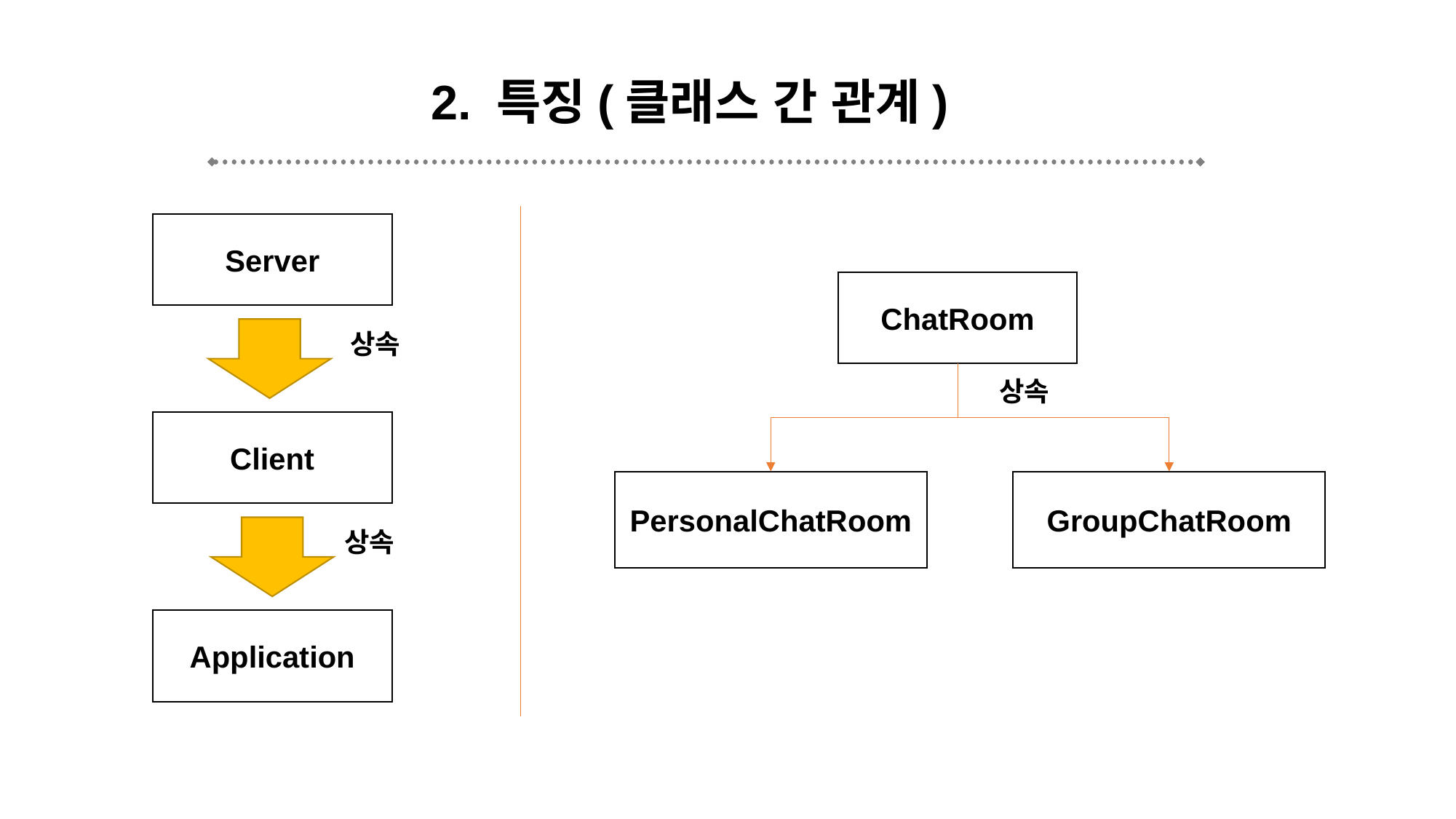

2. 특징(클래스 간 관계)
Server
ChatRoom

상속
상속
Client
PersonalChatRoom
GroupChatRoom

상속
Application